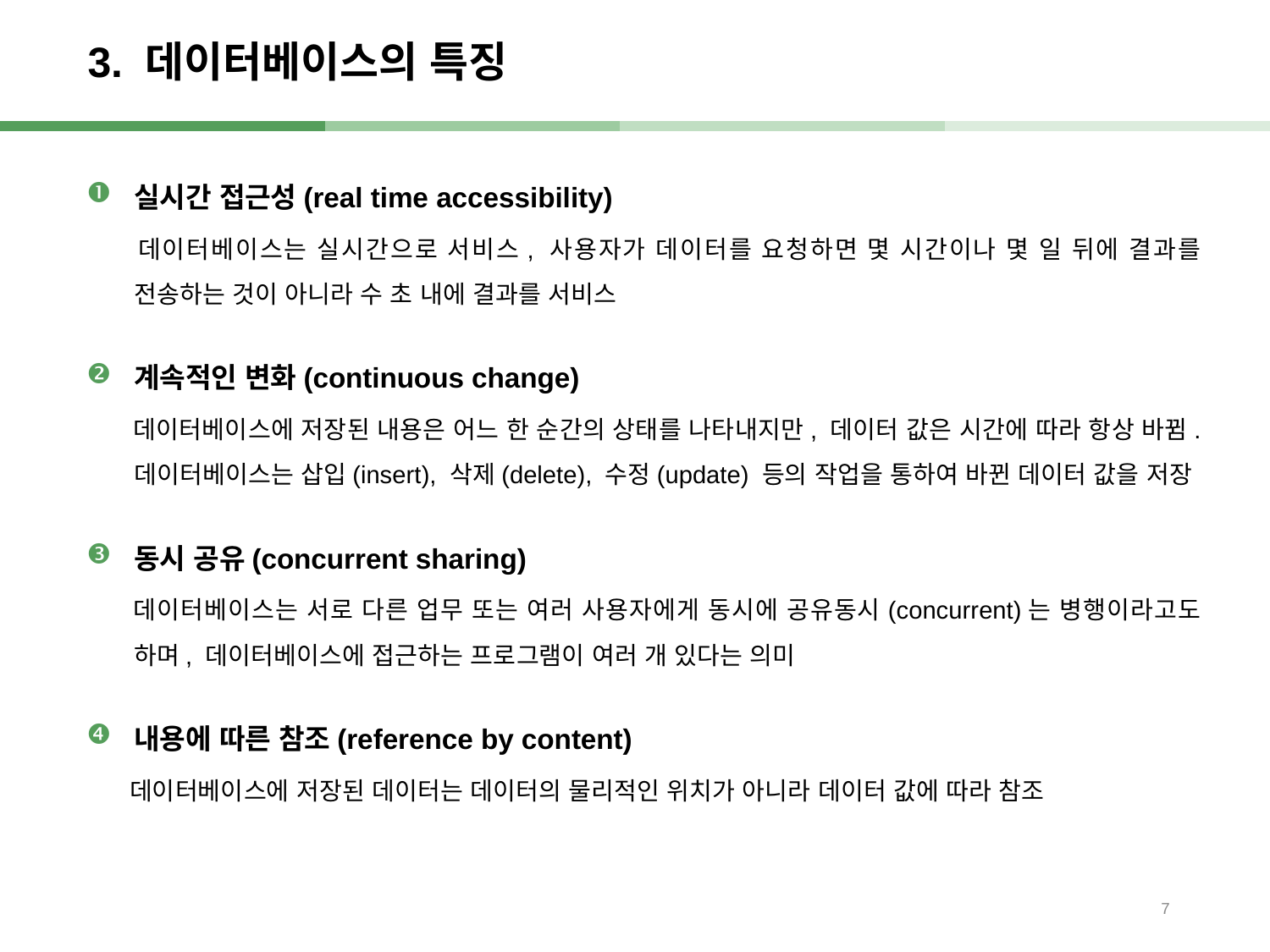

# 3. 데이터베이스의 특징
실시간 접근성(real time accessibility)
     데이터베이스는 실시간으로 서비스, 사용자가 데이터를 요청하면 몇 시간이나 몇 일 뒤에 결과를 전송하는 것이 아니라 수 초 내에 결과를 서비스

계속적인 변화(continuous change)
     데이터베이스에 저장된 내용은 어느 한 순간의 상태를 나타내지만, 데이터 값은 시간에 따라 항상 바뀜. 데이터베이스는 삽입(insert), 삭제(delete), 수정(update) 등의 작업을 통하여 바뀐 데이터 값을 저장

동시 공유(concurrent sharing)
     데이터베이스는 서로 다른 업무 또는 여러 사용자에게 동시에 공유동시(concurrent)는 병행이라고도 하며, 데이터베이스에 접근하는 프로그램이 여러 개 있다는 의미

내용에 따른 참조(reference by content)
     데이터베이스에 저장된 데이터는 데이터의 물리적인 위치가 아니라 데이터 값에 따라 참조

7